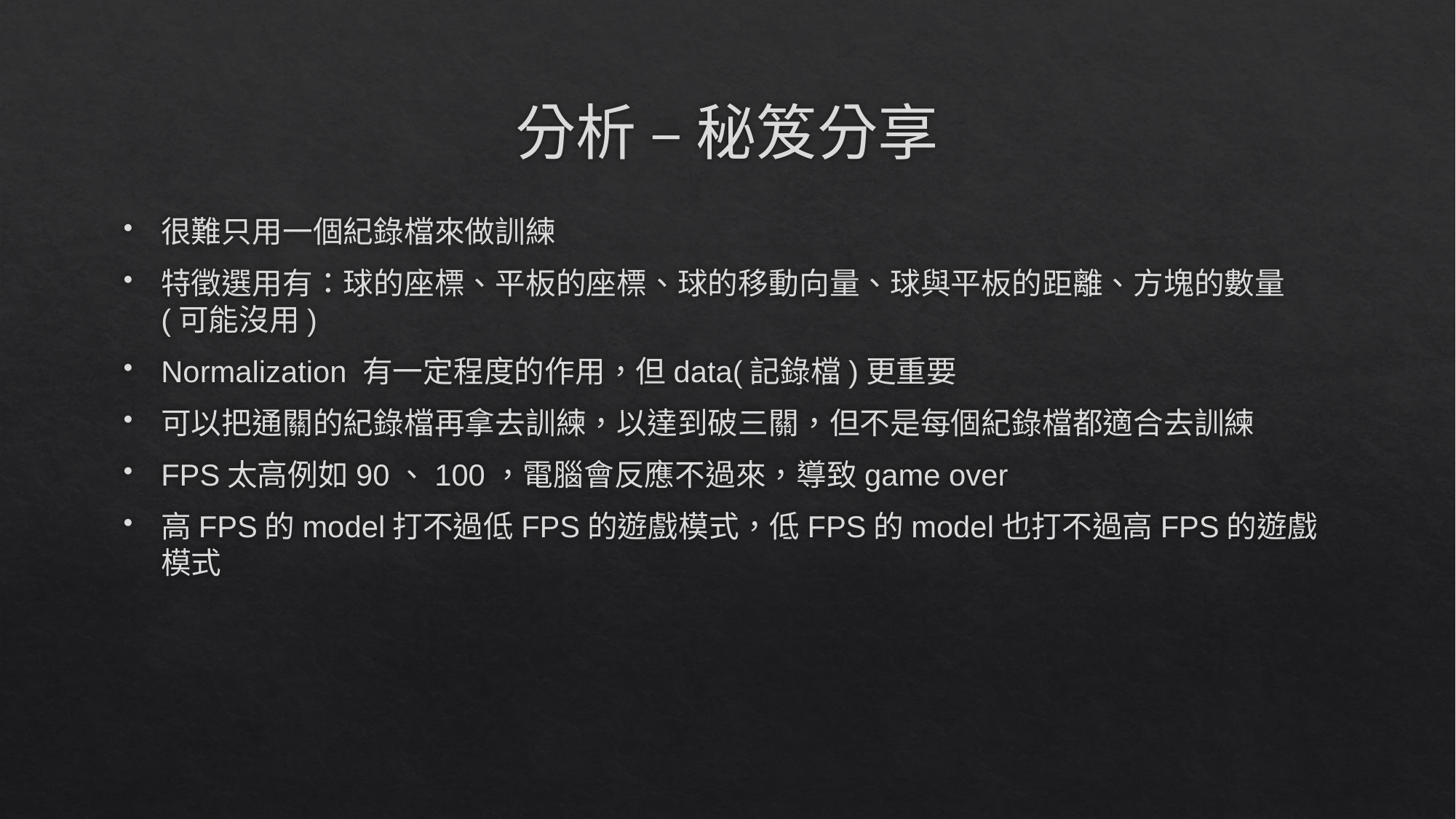

# 分析 – 秘笈分享
很難只用一個紀錄檔來做訓練
特徵選用有：球的座標、平板的座標、球的移動向量、球與平板的距離、方塊的數量(可能沒用)
Normalization 有一定程度的作用，但data(記錄檔)更重要
可以把通關的紀錄檔再拿去訓練，以達到破三關，但不是每個紀錄檔都適合去訓練
FPS太高例如90、100，電腦會反應不過來，導致game over
高FPS的model打不過低FPS的遊戲模式，低FPS的model也打不過高FPS的遊戲模式